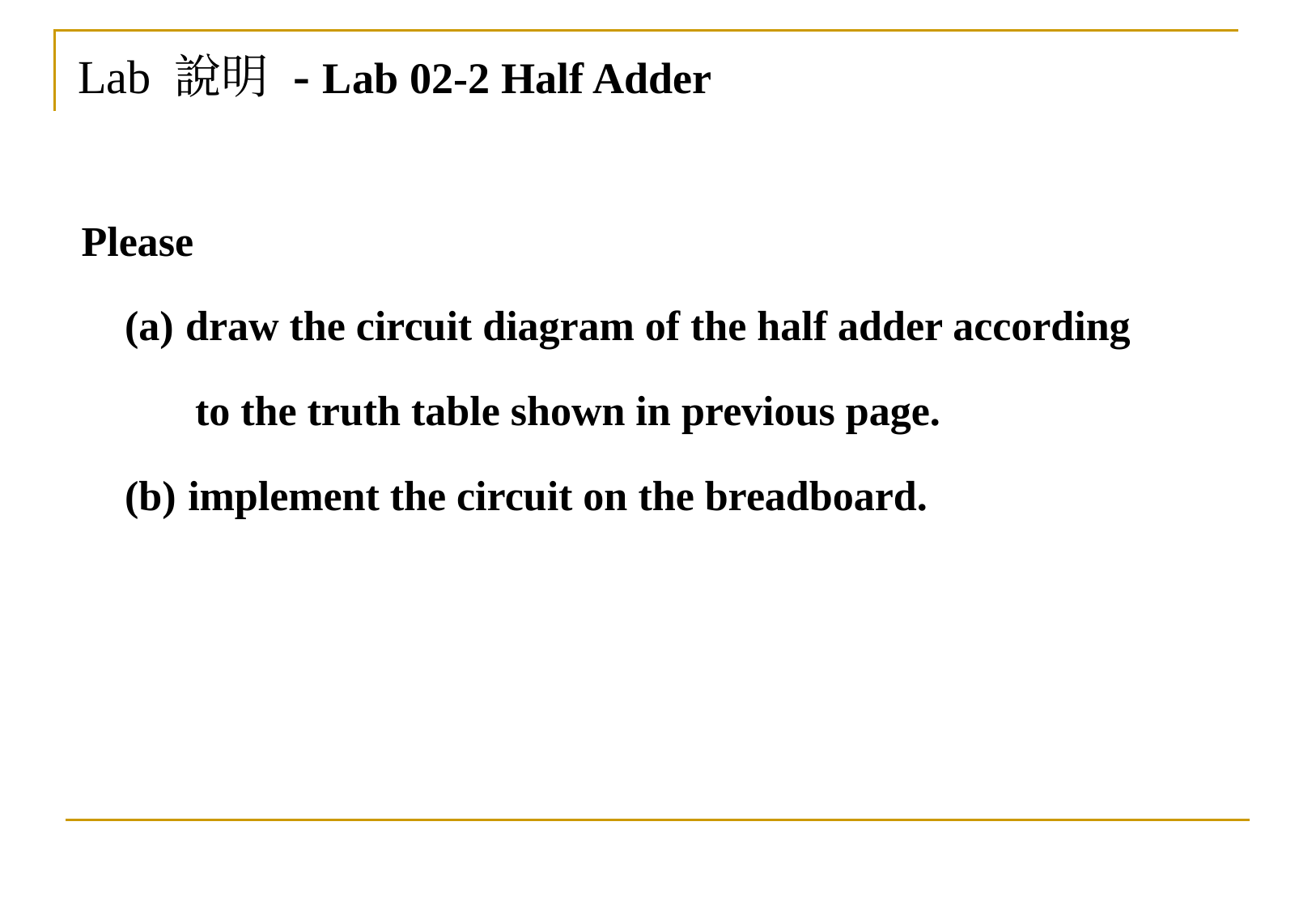

Lab 說明 - Lab 02-2 Half Adder

Please
(a) draw the circuit diagram of the half adder according
      to the truth table shown in previous page.
(b) implement the circuit on the breadboard.